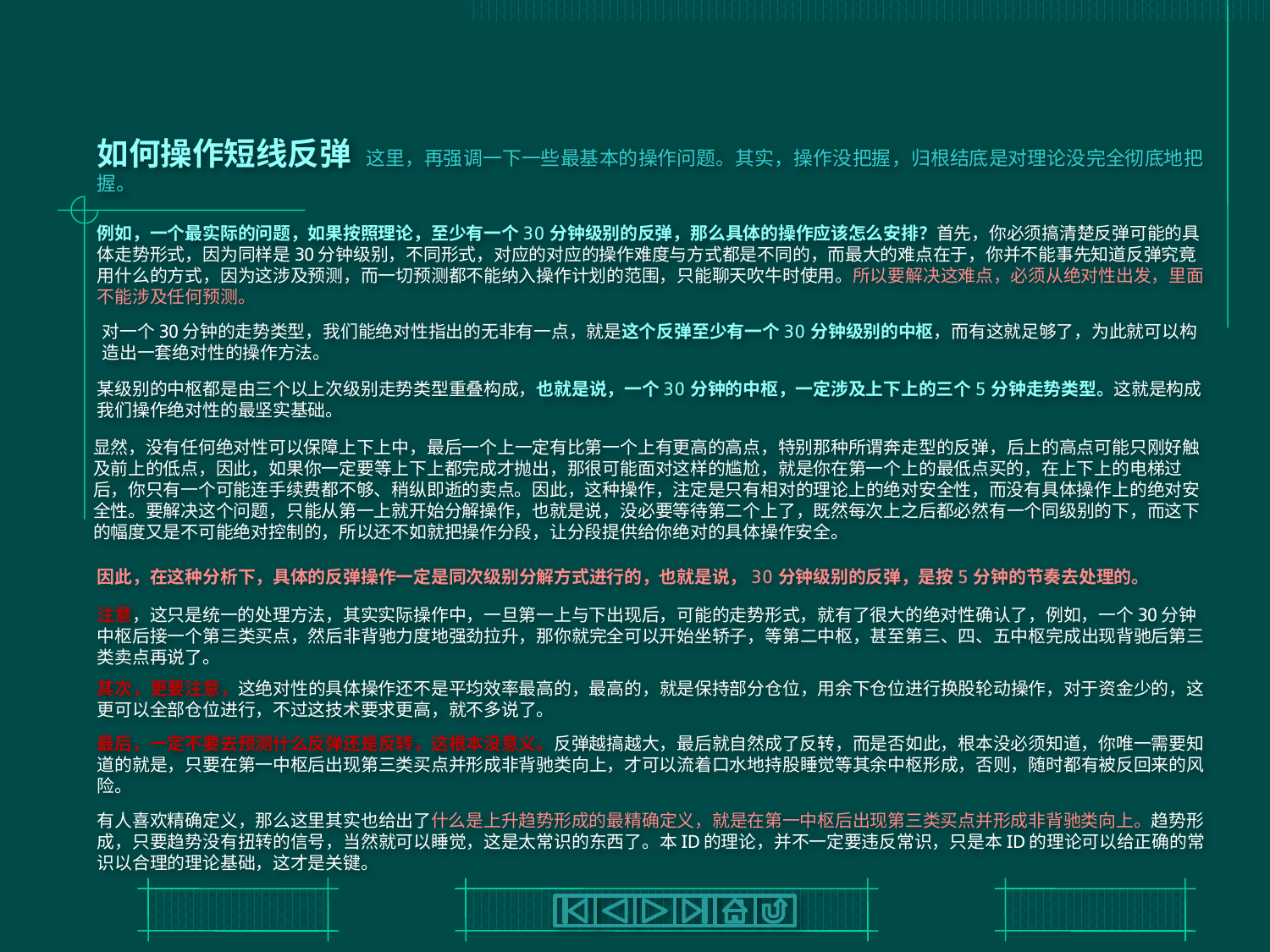

# 如何操作短线反弹  这里，再强调一下一些最基本的操作问题。其实，操作没把握，归根结底是对理论没完全彻底地把握。
例如，一个最实际的问题，如果按照理论，至少有一个30分钟级别的反弹，那么具体的操作应该怎么安排？首先，你必须搞清楚反弹可能的具体走势形式，因为同样是30分钟级别，不同形式，对应的对应的操作难度与方式都是不同的，而最大的难点在于，你并不能事先知道反弹究竟用什么的方式，因为这涉及预测，而一切预测都不能纳入操作计划的范围，只能聊天吹牛时使用。所以要解决这难点，必须从绝对性出发，里面不能涉及任何预测。
对一个30分钟的走势类型，我们能绝对性指出的无非有一点，就是这个反弹至少有一个30分钟级别的中枢，而有这就足够了，为此就可以构造出一套绝对性的操作方法。
某级别的中枢都是由三个以上次级别走势类型重叠构成，也就是说，一个30分钟的中枢，一定涉及上下上的三个5分钟走势类型。这就是构成我们操作绝对性的最坚实基础。
显然，没有任何绝对性可以保障上下上中，最后一个上一定有比第一个上有更高的高点，特别那种所谓奔走型的反弹，后上的高点可能只刚好触及前上的低点，因此，如果你一定要等上下上都完成才抛出，那很可能面对这样的尴尬，就是你在第一个上的最低点买的，在上下上的电梯过后，你只有一个可能连手续费都不够、稍纵即逝的卖点。因此，这种操作，注定是只有相对的理论上的绝对安全性，而没有具体操作上的绝对安全性。要解决这个问题，只能从第一上就开始分解操作，也就是说，没必要等待第二个上了，既然每次上之后都必然有一个同级别的下，而这下的幅度又是不可能绝对控制的，所以还不如就把操作分段，让分段提供给你绝对的具体操作安全。
因此，在这种分析下，具体的反弹操作一定是同次级别分解方式进行的，也就是说，30分钟级别的反弹，是按5分钟的节奏去处理的。
注意，这只是统一的处理方法，其实实际操作中，一旦第一上与下出现后，可能的走势形式，就有了很大的绝对性确认了，例如，一个30分钟中枢后接一个第三类买点，然后非背驰力度地强劲拉升，那你就完全可以开始坐轿子，等第二中枢，甚至第三、四、五中枢完成出现背驰后第三类卖点再说了。
其次，更要注意，这绝对性的具体操作还不是平均效率最高的，最高的，就是保持部分仓位，用余下仓位进行换股轮动操作，对于资金少的，这更可以全部仓位进行，不过这技术要求更高，就不多说了。
最后，一定不要去预测什么反弹还是反转，这根本没意义。反弹越搞越大，最后就自然成了反转，而是否如此，根本没必须知道，你唯一需要知道的就是，只要在第一中枢后出现第三类买点并形成非背驰类向上，才可以流着口水地持股睡觉等其余中枢形成，否则，随时都有被反回来的风险。
有人喜欢精确定义，那么这里其实也给出了什么是上升趋势形成的最精确定义，就是在第一中枢后出现第三类买点并形成非背驰类向上。趋势形成，只要趋势没有扭转的信号，当然就可以睡觉，这是太常识的东西了。本ID的理论，并不一定要违反常识，只是本ID的理论可以给正确的常识以合理的理论基础，这才是关键。